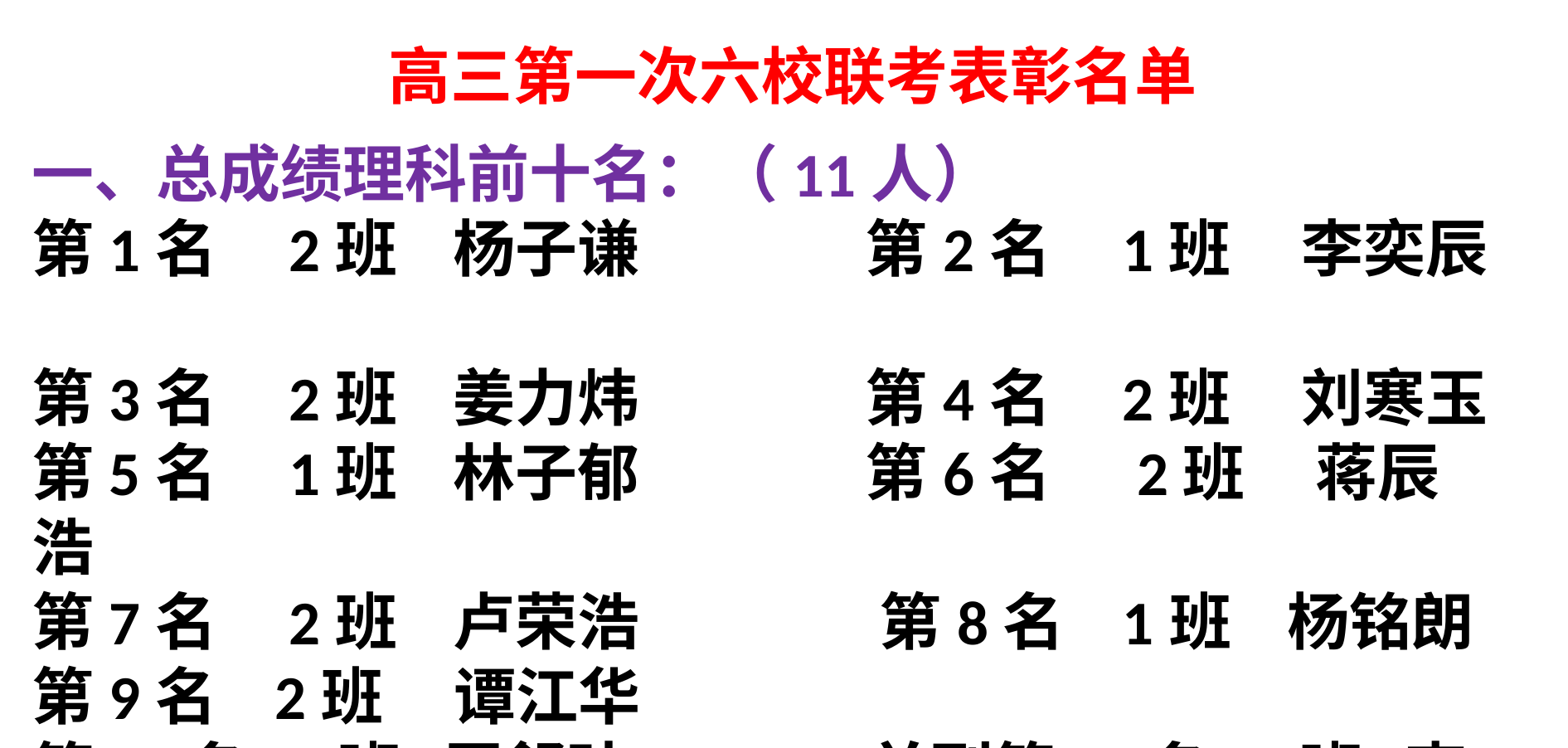

高三第一次六校联考表彰名单
一、总成绩理科前十名：（11人）
第1名    2班    杨子谦                第2名    1班     李奕辰
第3名    2班    姜力炜                第4名    2班     刘寒玉
第5名    1班    林子郁                第6名     2班     蒋辰浩
第7名    2班    卢荣浩                 第8名   1班    杨铭朗
第9名   2班     谭江华
第10名  1班   罗舒玮                 并列第10名  2班   李谨见